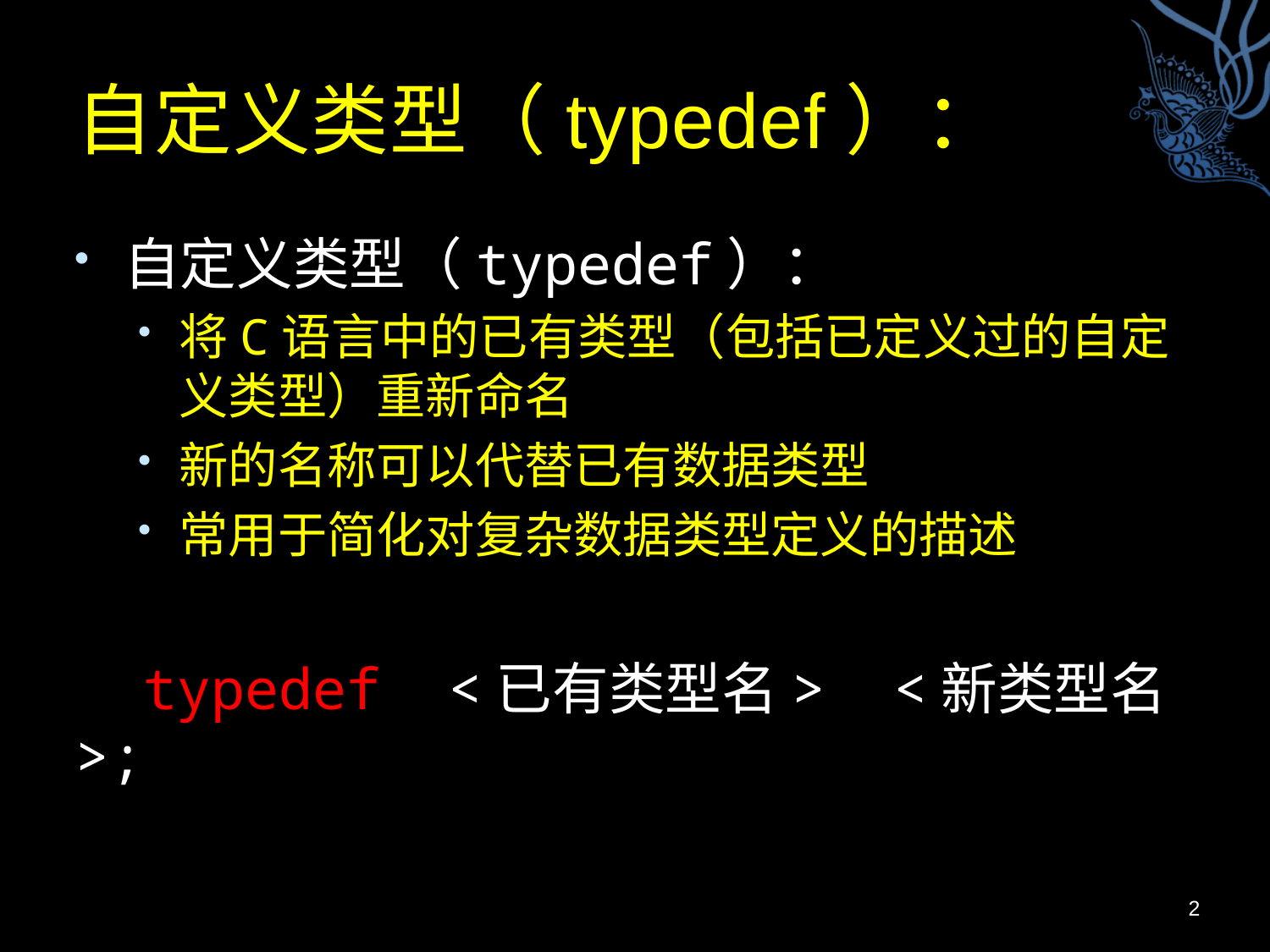

# 自定义类型（typedef）：
自定义类型（typedef）：
将C语言中的已有类型（包括已定义过的自定义类型）重新命名
新的名称可以代替已有数据类型
常用于简化对复杂数据类型定义的描述

  typedef  <已有类型名>  <新类型名>;
2